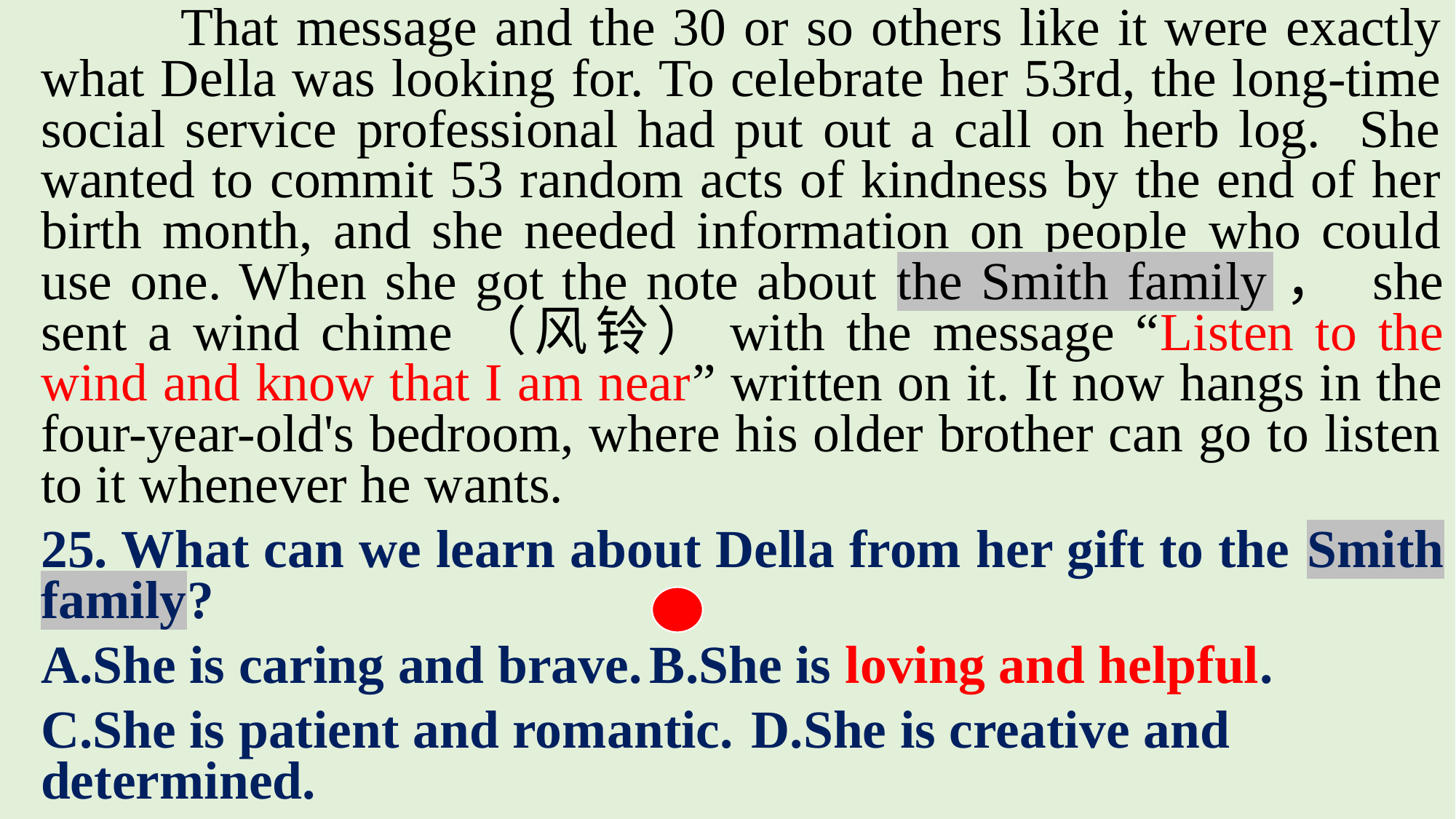

That message and the 30 or so others like it were exactly what Della was looking for. To celebrate her 53rd, the long-time social service professional had put out a call on herb log.  She wanted to commit 53 random acts of kindness by the end of her birth month, and she needed information on people who could use one. When she got the note about the Smith family， she sent a wind chime（风铃）with the message “Listen to the wind and know that I am near” written on it. It now hangs in the four-year-old's bedroom, where his older brother can go to listen to it whenever he wants.
25. What can we learn about Della from her gift to the Smith family?
A.She is caring and brave.	B.She is loving and helpful.
C.She is patient and romantic.	D.She is creative and determined.